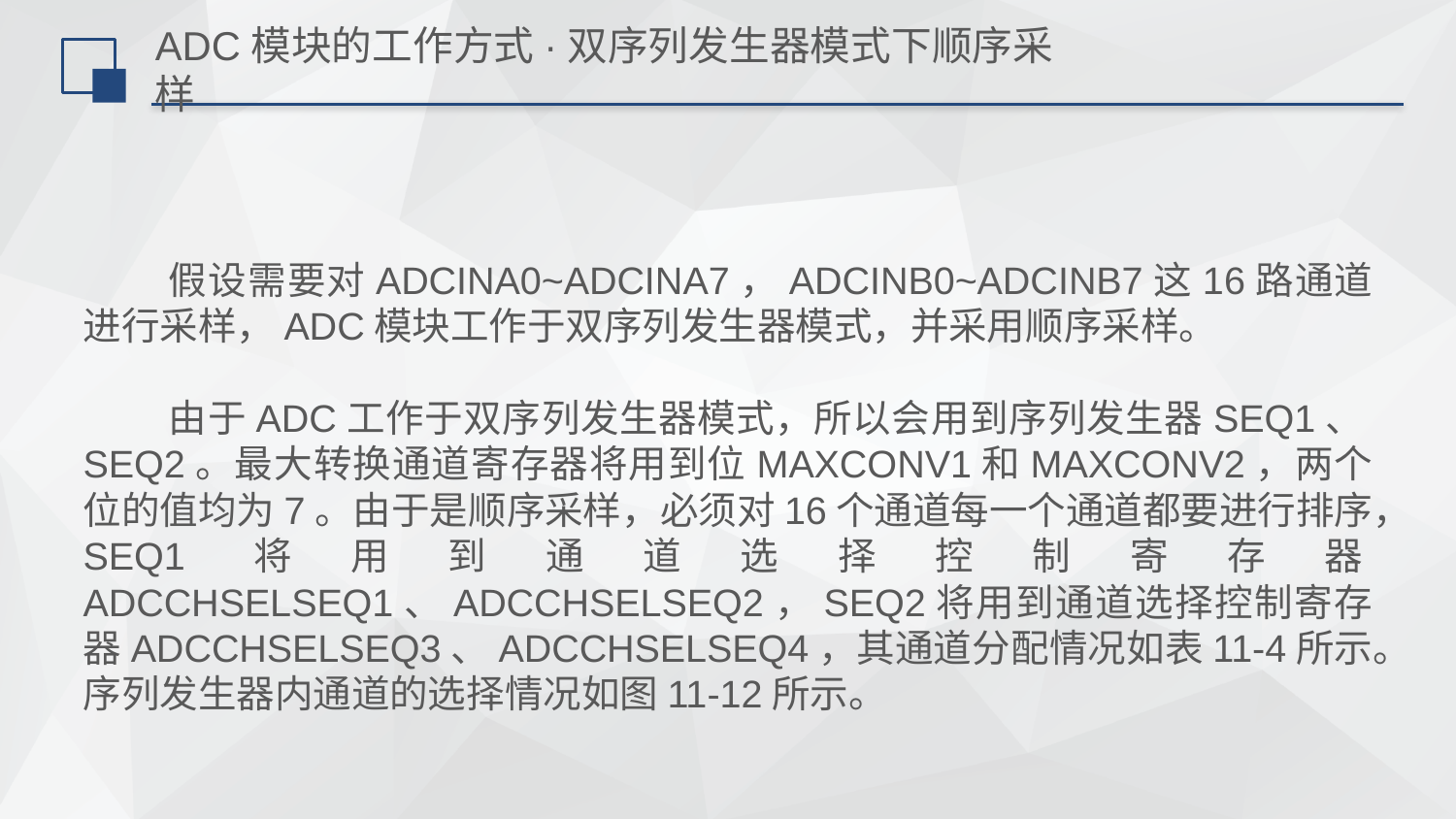

# ADC模块的工作方式·双序列发生器模式下顺序采样
假设需要对ADCINA0~ADCINA7，ADCINB0~ADCINB7这16路通道进行采样，ADC模块工作于双序列发生器模式，并采用顺序采样。
由于ADC工作于双序列发生器模式，所以会用到序列发生器SEQ1、SEQ2。最大转换通道寄存器将用到位MAXCONV1和MAXCONV2，两个位的值均为7。由于是顺序采样，必须对16个通道每一个通道都要进行排序，SEQ1将用到通道选择控制寄存器ADCCHSELSEQ1、ADCCHSELSEQ2，SEQ2将用到通道选择控制寄存器ADCCHSELSEQ3、ADCCHSELSEQ4，其通道分配情况如表11-4所示。序列发生器内通道的选择情况如图11-12所示。